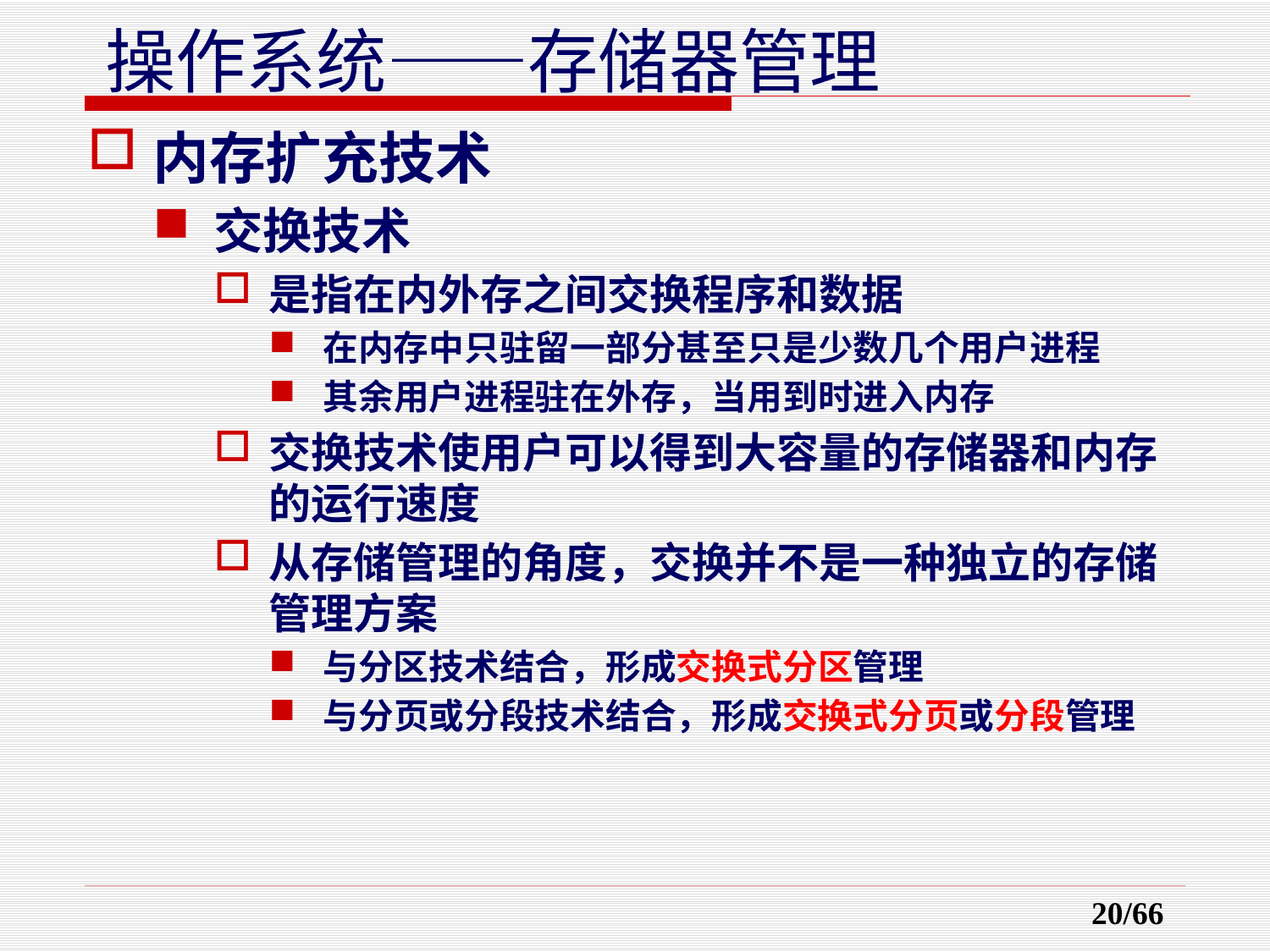

内存扩充技术
交换技术
是指在内外存之间交换程序和数据
在内存中只驻留一部分甚至只是少数几个用户进程
其余用户进程驻在外存，当用到时进入内存
交换技术使用户可以得到大容量的存储器和内存的运行速度
从存储管理的角度，交换并不是一种独立的存储管理方案
与分区技术结合，形成交换式分区管理
与分页或分段技术结合，形成交换式分页或分段管理